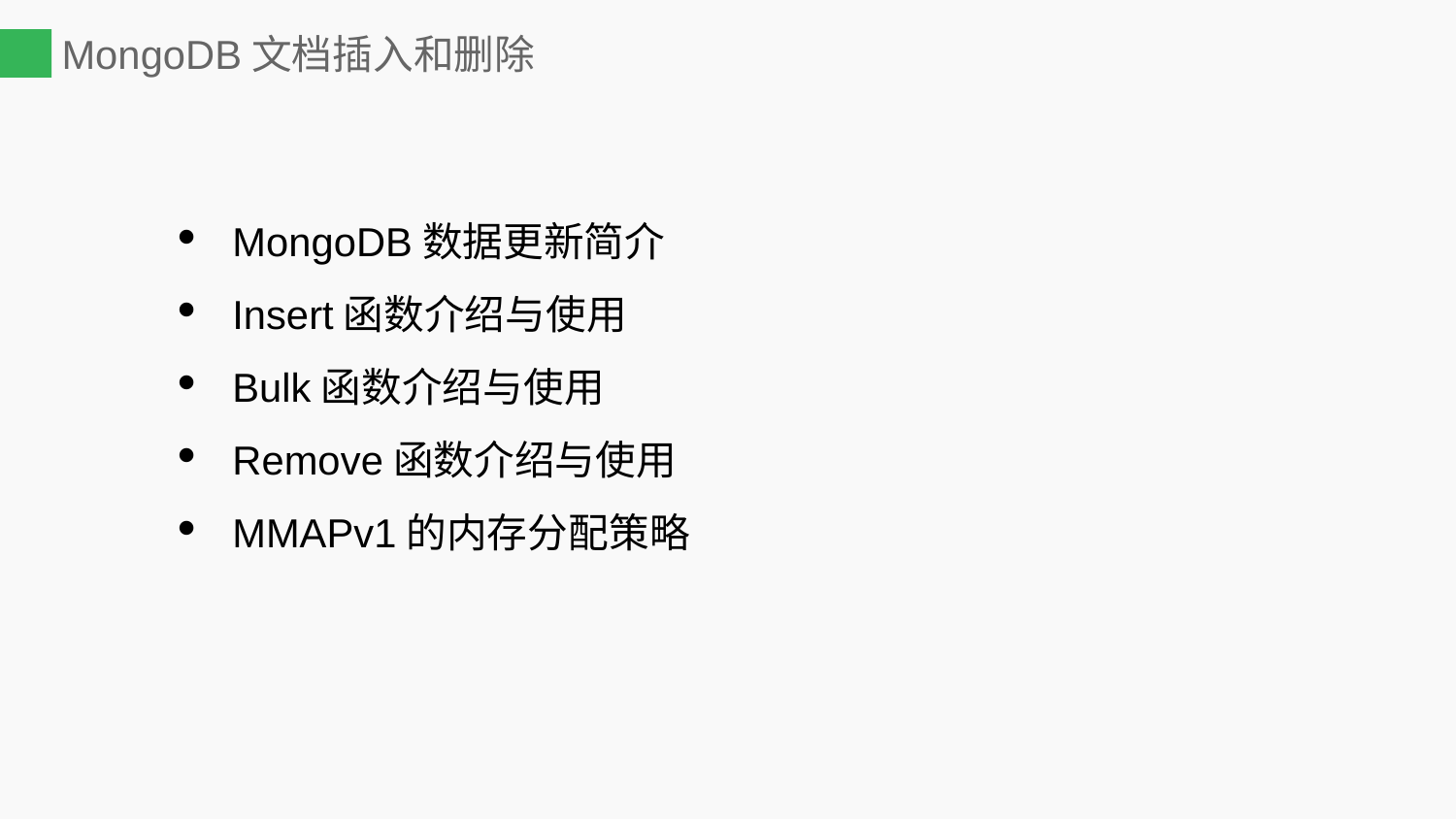

# MongoDB文档插入和删除
MongoDB数据更新简介
Insert函数介绍与使用
Bulk函数介绍与使用
Remove函数介绍与使用
MMAPv1的内存分配策略